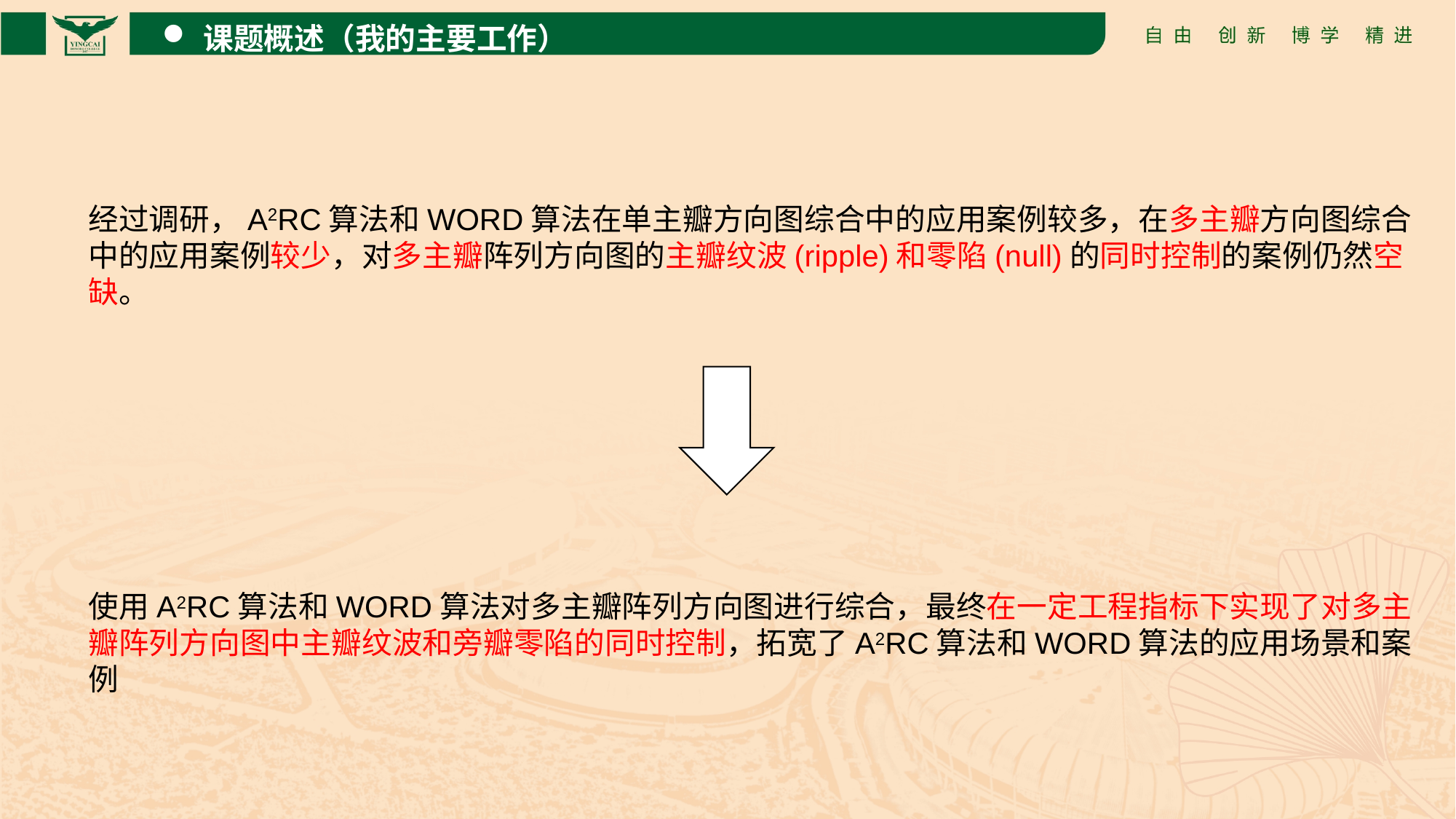

课题概述（我的主要工作）
经过调研，A2RC算法和WORD算法在单主瓣方向图综合中的应用案例较多，在多主瓣方向图综合中的应用案例较少，对多主瓣阵列方向图的主瓣纹波(ripple)和零陷(null)的同时控制的案例仍然空缺。

使用A2RC算法和WORD算法对多主瓣阵列方向图进行综合，最终在一定工程指标下实现了对多主瓣阵列方向图中主瓣纹波和旁瓣零陷的同时控制，拓宽了A2RC算法和WORD算法的应用场景和案例